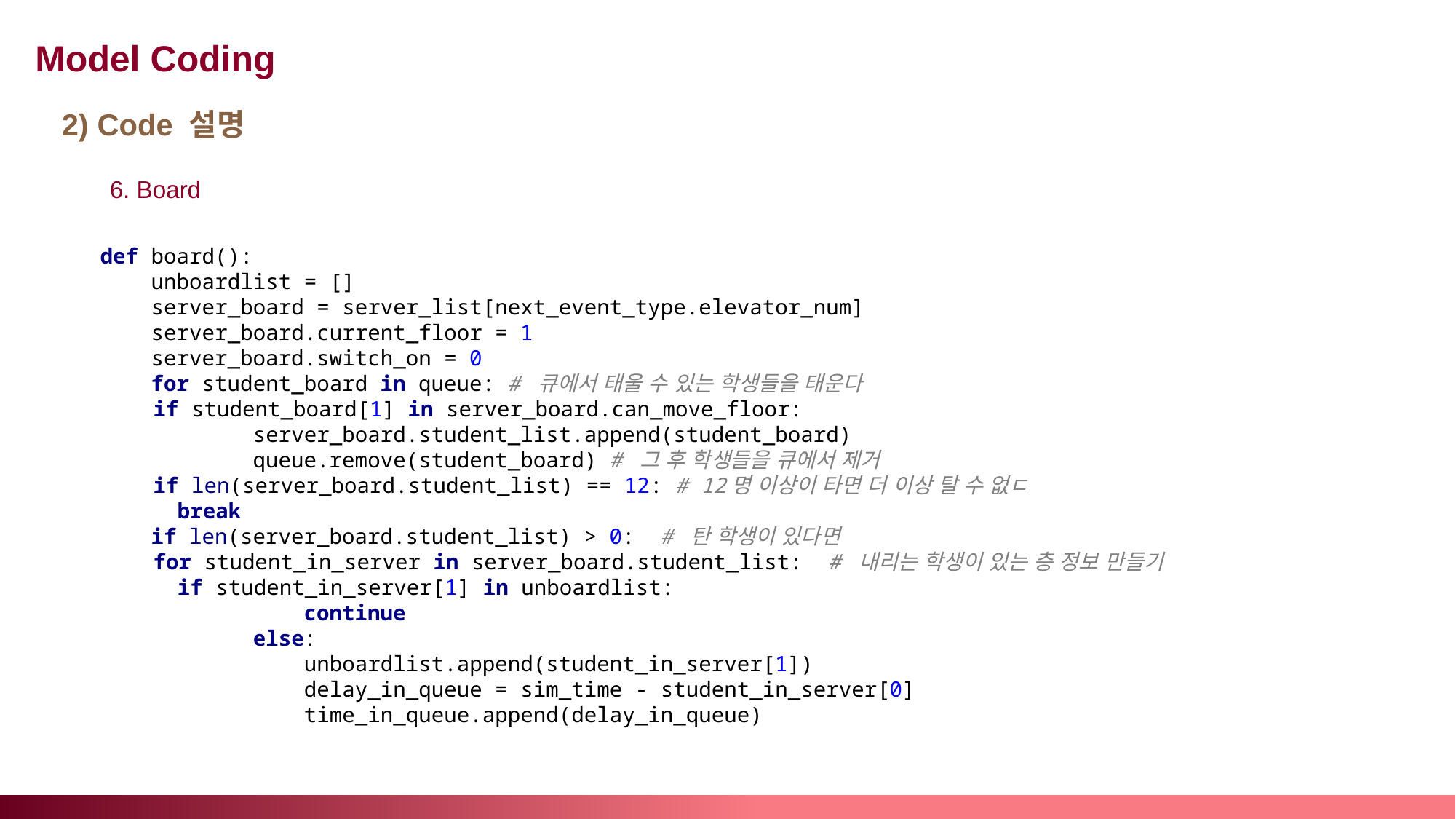

Model Coding
2) Code 설명
6. Board
def board():
    unboardlist = []
    server_board = server_list[next_event_type.elevator_num]
    server_board.current_floor = 1
    server_board.switch_on = 0
    for student_board in queue: # 큐에서 태울 수 있는 학생들을 태운다
        if student_board[1] in server_board.can_move_floor:
            server_board.student_list.append(student_board)
            queue.remove(student_board) # 그 후 학생들을 큐에서 제거
        if len(server_board.student_list) == 12: # 12명 이상이 타면 더 이상 탈 수 없ㄷ
            break
    if len(server_board.student_list) > 0:  # 탄 학생이 있다면
        for student_in_server in server_board.student_list:  # 내리는 학생이 있는 층 정보 만들기
            if student_in_server[1] in unboardlist:
                continue
            else:
                unboardlist.append(student_in_server[1])
                delay_in_queue = sim_time - student_in_server[0]
                time_in_queue.append(delay_in_queue)